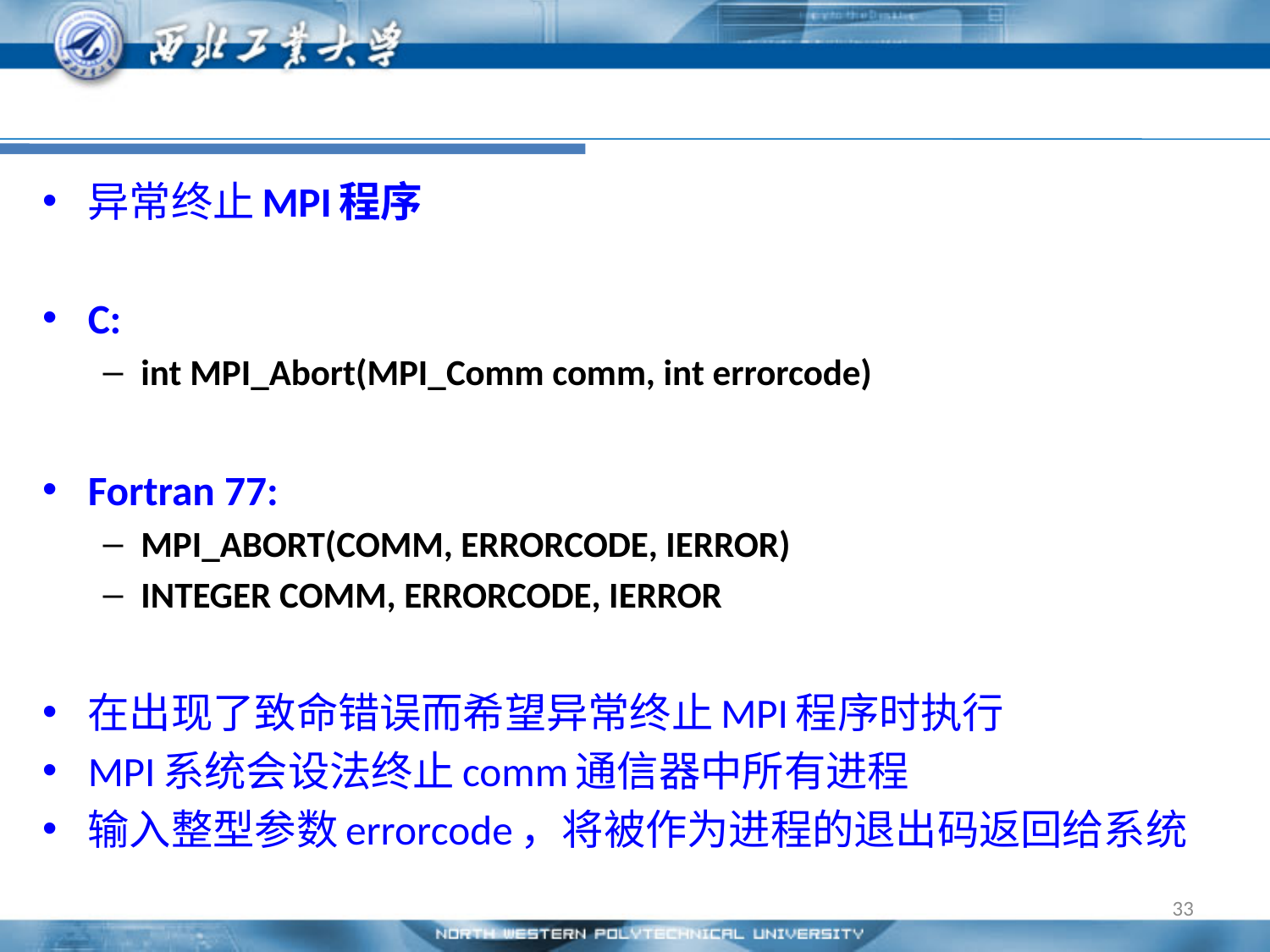

#
异常终止MPI程序

C:
int MPI_Abort(MPI_Comm comm, int errorcode)

Fortran 77:
MPI_ABORT(COMM, ERRORCODE, IERROR)
INTEGER COMM, ERRORCODE, IERROR

在出现了致命错误而希望异常终止MPI程序时执行
MPI系统会设法终止comm通信器中所有进程
输入整型参数errorcode，将被作为进程的退出码返回给系统

33